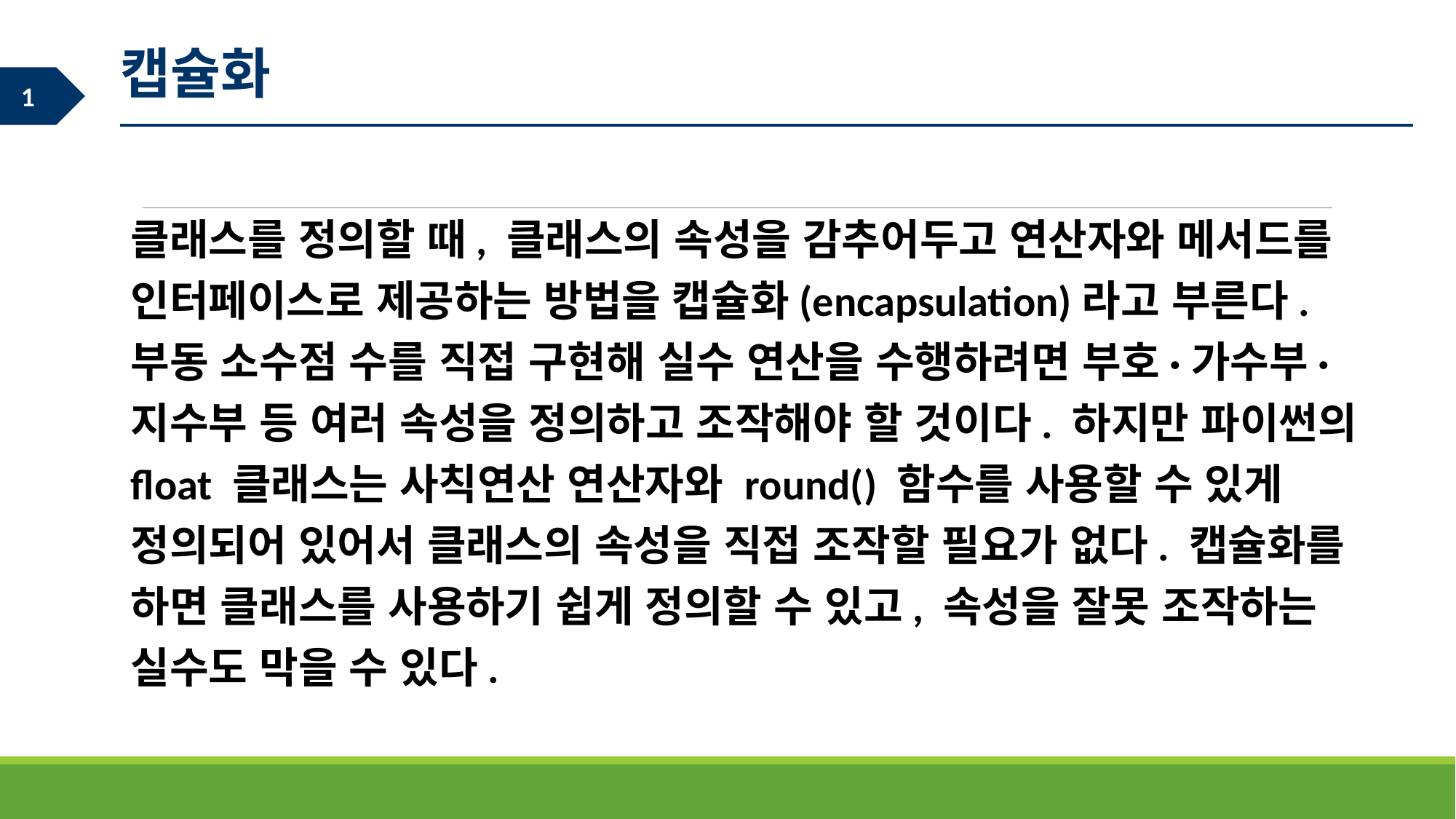

캡슐화
클래스를 정의할 때, 클래스의 속성을 감추어두고 연산자와 메서드를 인터페이스로 제공하는 방법을 캡슐화(encapsulation)라고 부른다. 부동 소수점 수를 직접 구현해 실수 연산을 수행하려면 부호·가수부·지수부 등 여러 속성을 정의하고 조작해야 할 것이다. 하지만 파이썬의 float 클래스는 사칙연산 연산자와 round() 함수를 사용할 수 있게 정의되어 있어서 클래스의 속성을 직접 조작할 필요가 없다. 캡슐화를 하면 클래스를 사용하기 쉽게 정의할 수 있고, 속성을 잘못 조작하는 실수도 막을 수 있다.